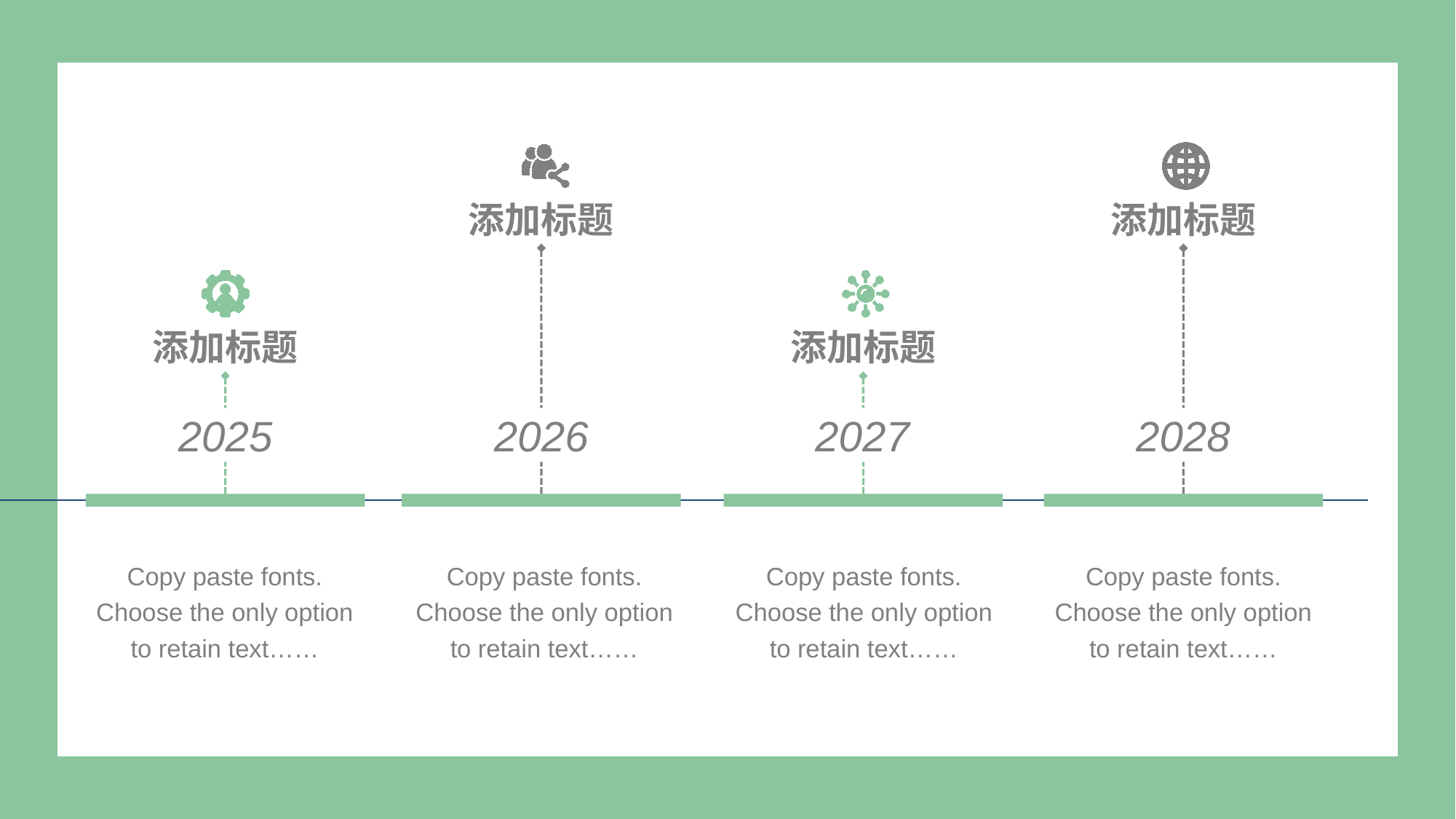

添加标题
添加标题

添加标题
添加标题
2025
2026
2027
2028

Copy paste fonts. Choose the only option to retain text……
Copy paste fonts. Choose the only option to retain text……
Copy paste fonts. Choose the only option to retain text……
Copy paste fonts. Choose the only option to retain text……
PPT模板 http://www.1ppt.com/moban/